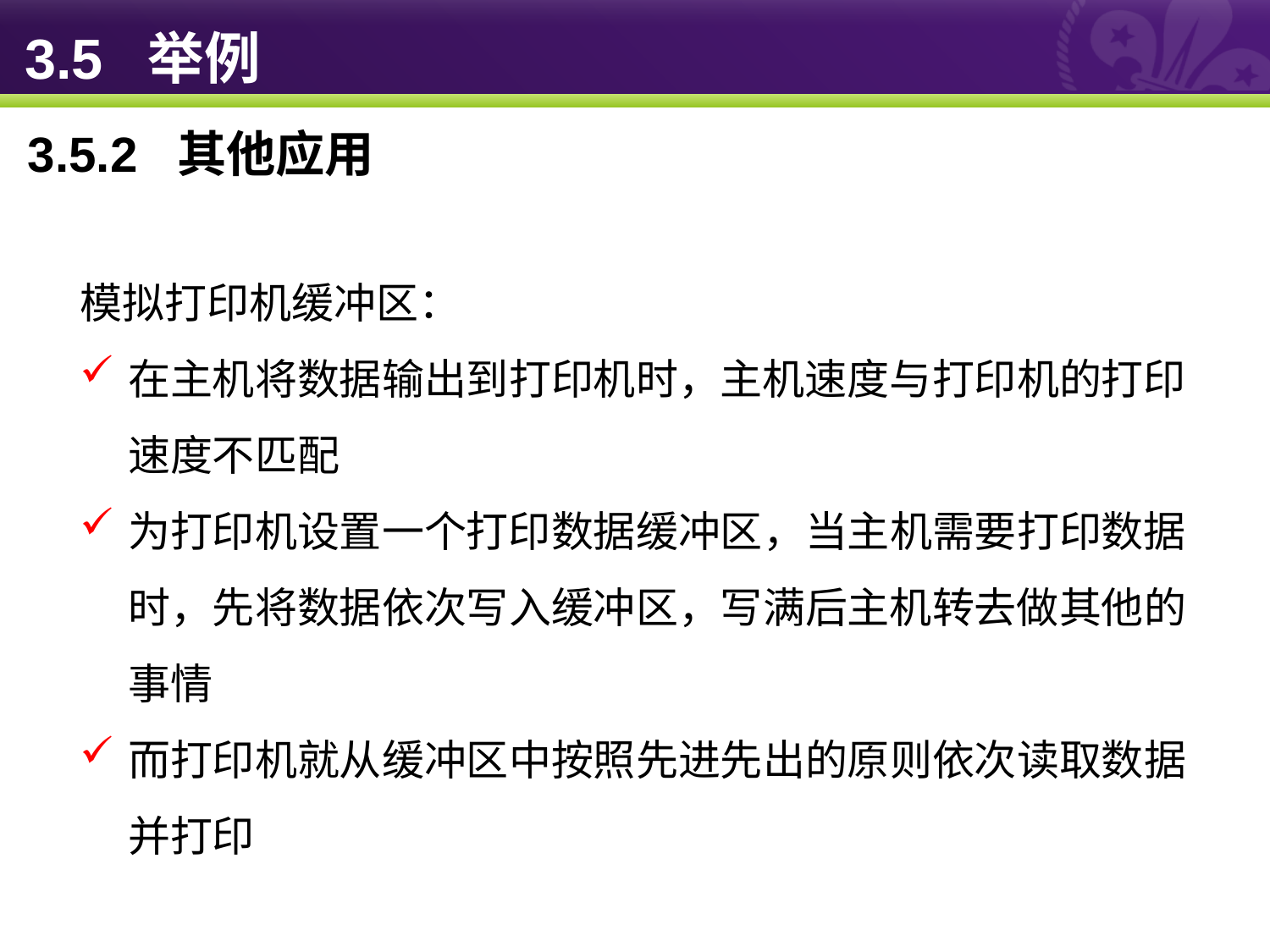

# 3.5  举例
3.5.2  其他应用
模拟打印机缓冲区：
在主机将数据输出到打印机时，主机速度与打印机的打印速度不匹配
为打印机设置一个打印数据缓冲区，当主机需要打印数据时，先将数据依次写入缓冲区，写满后主机转去做其他的事情
而打印机就从缓冲区中按照先进先出的原则依次读取数据并打印